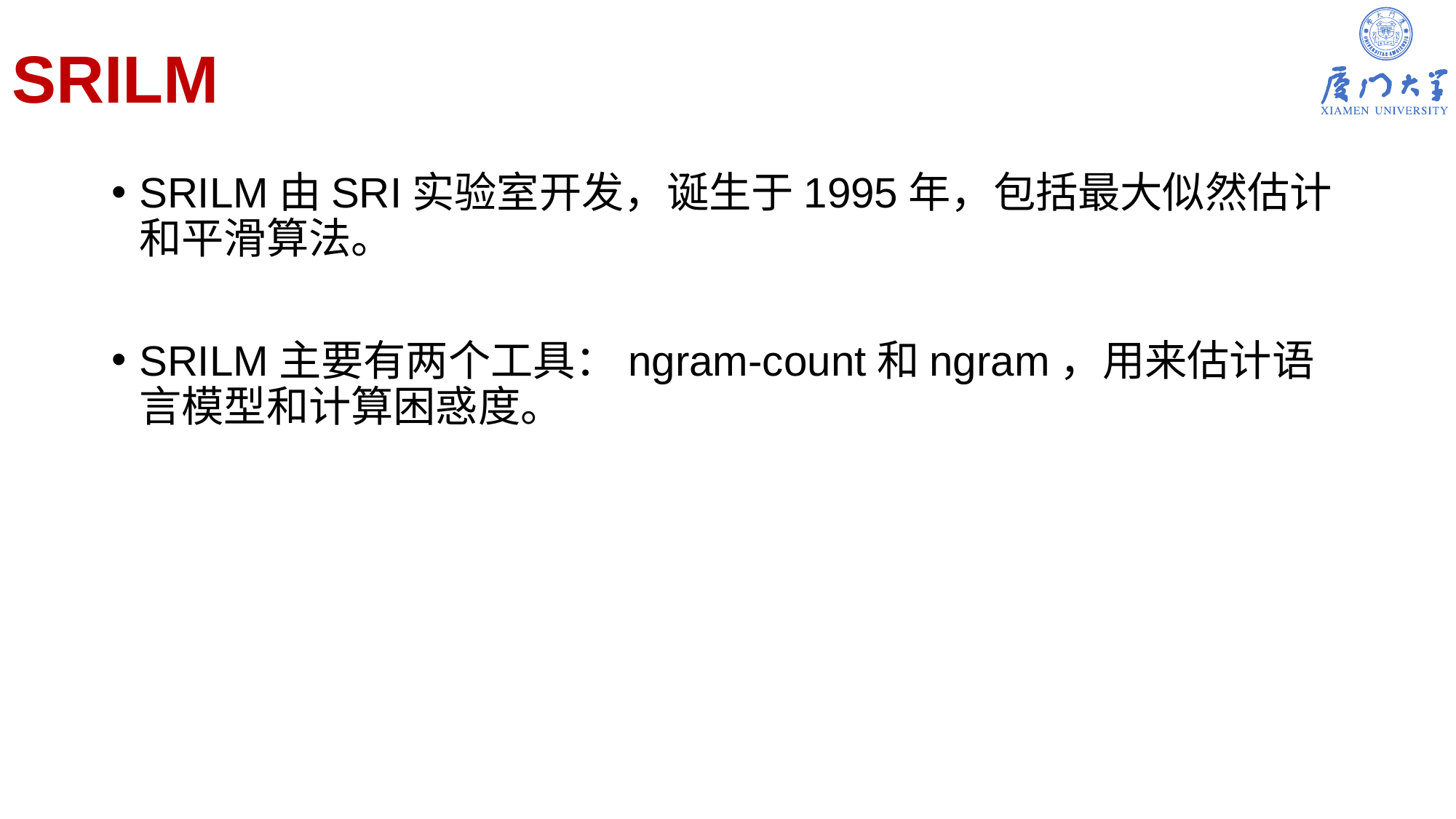

# SRILM
SRILM由SRI实验室开发，诞生于1995年，包括最大似然估计和平滑算法。

SRILM主要有两个工具：ngram-count和ngram，用来估计语言模型和计算困惑度。